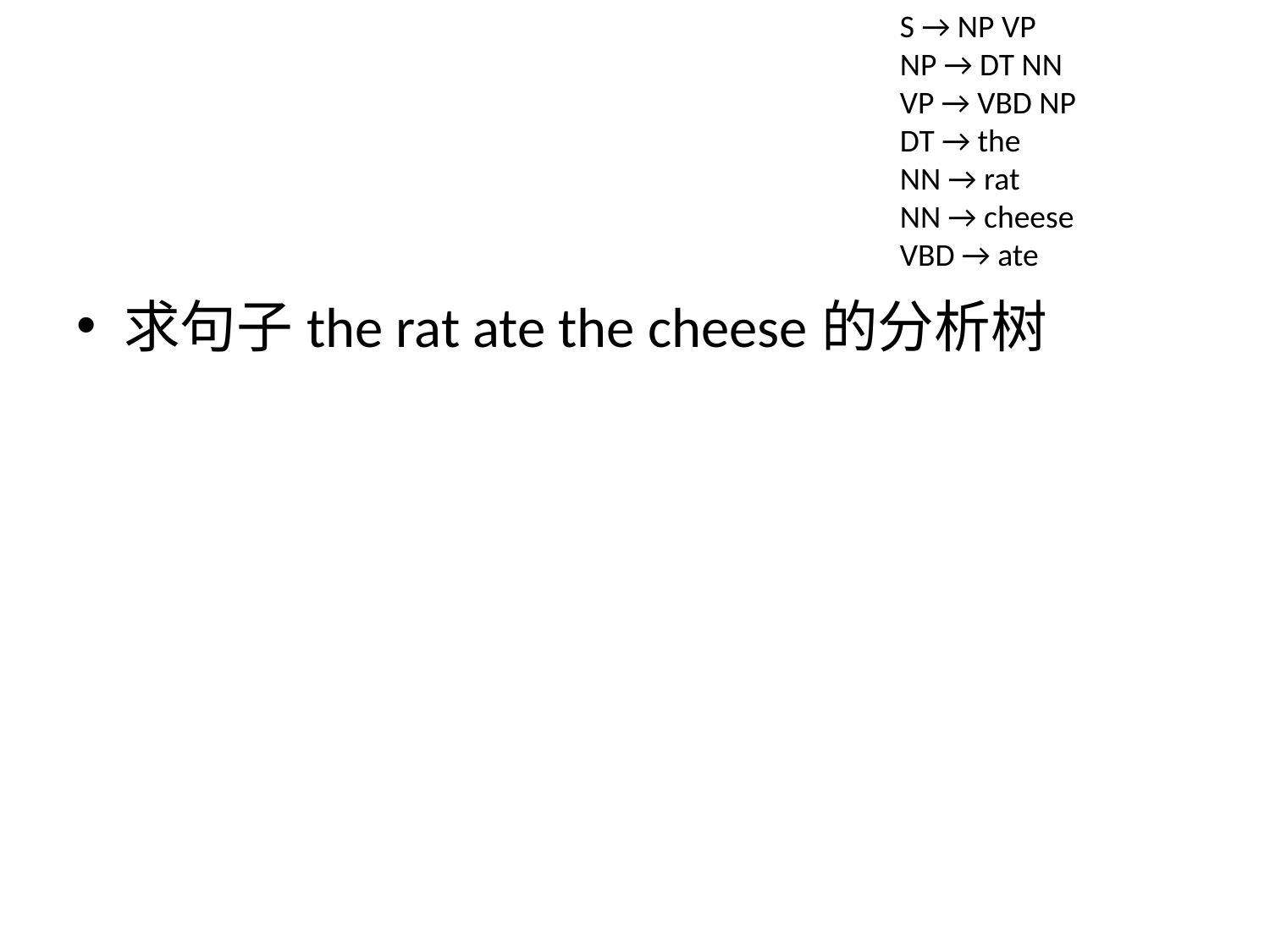

S → NP VP
NP → DT NN
VP → VBD NP
DT → the
NN → rat
NN → cheese
VBD → ate
求句子the rat ate the cheese的分析树